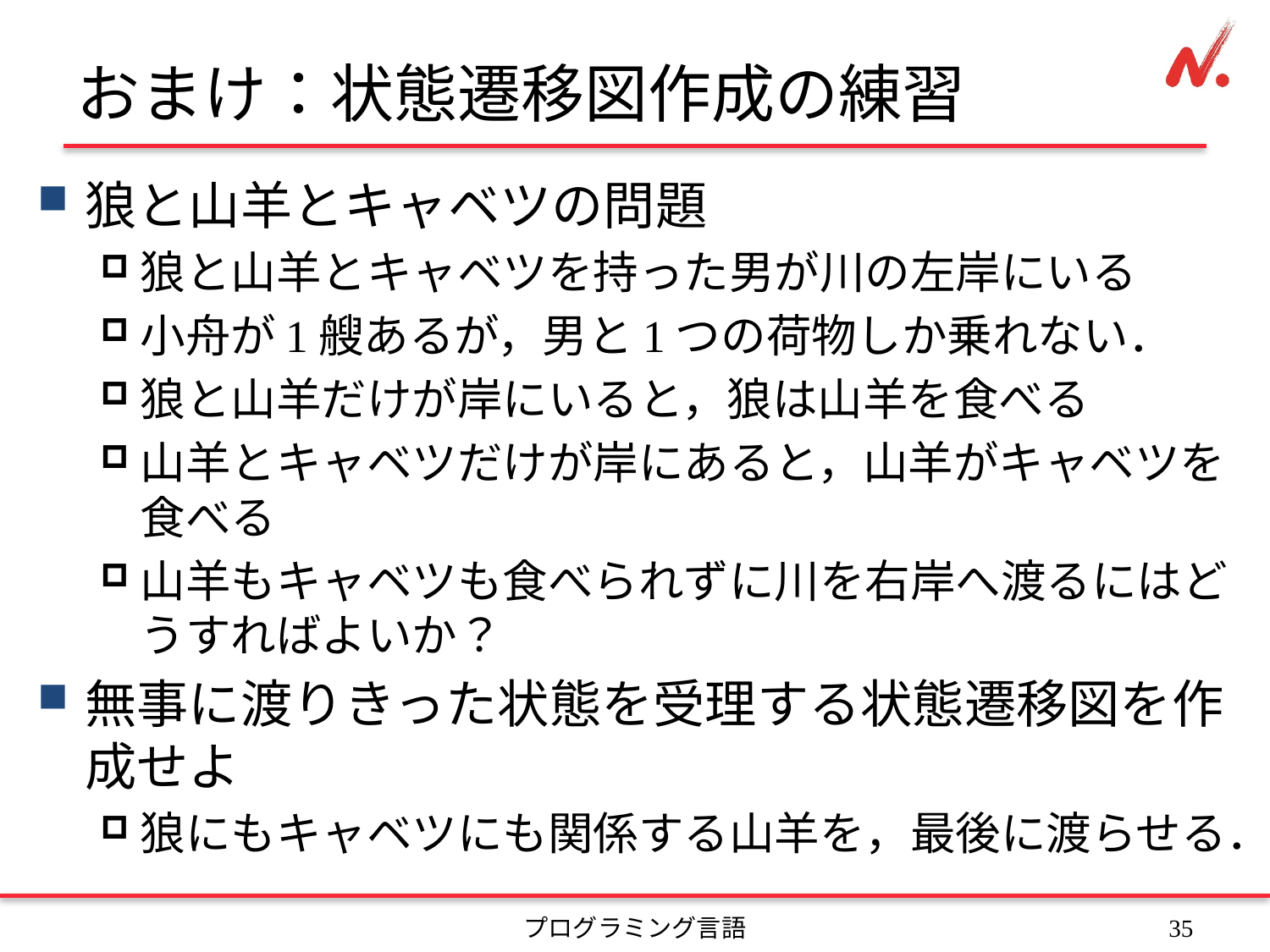

# おまけ：状態遷移図作成の練習
狼と山羊とキャベツの問題
狼と山羊とキャベツを持った男が川の左岸にいる
小舟が1艘あるが，男と1つの荷物しか乗れない．
狼と山羊だけが岸にいると，狼は山羊を食べる
山羊とキャベツだけが岸にあると，山羊がキャベツを食べる
山羊もキャベツも食べられずに川を右岸へ渡るにはどうすればよいか？
無事に渡りきった状態を受理する状態遷移図を作成せよ
狼にもキャベツにも関係する山羊を，最後に渡らせる．
プログラミング言語
35